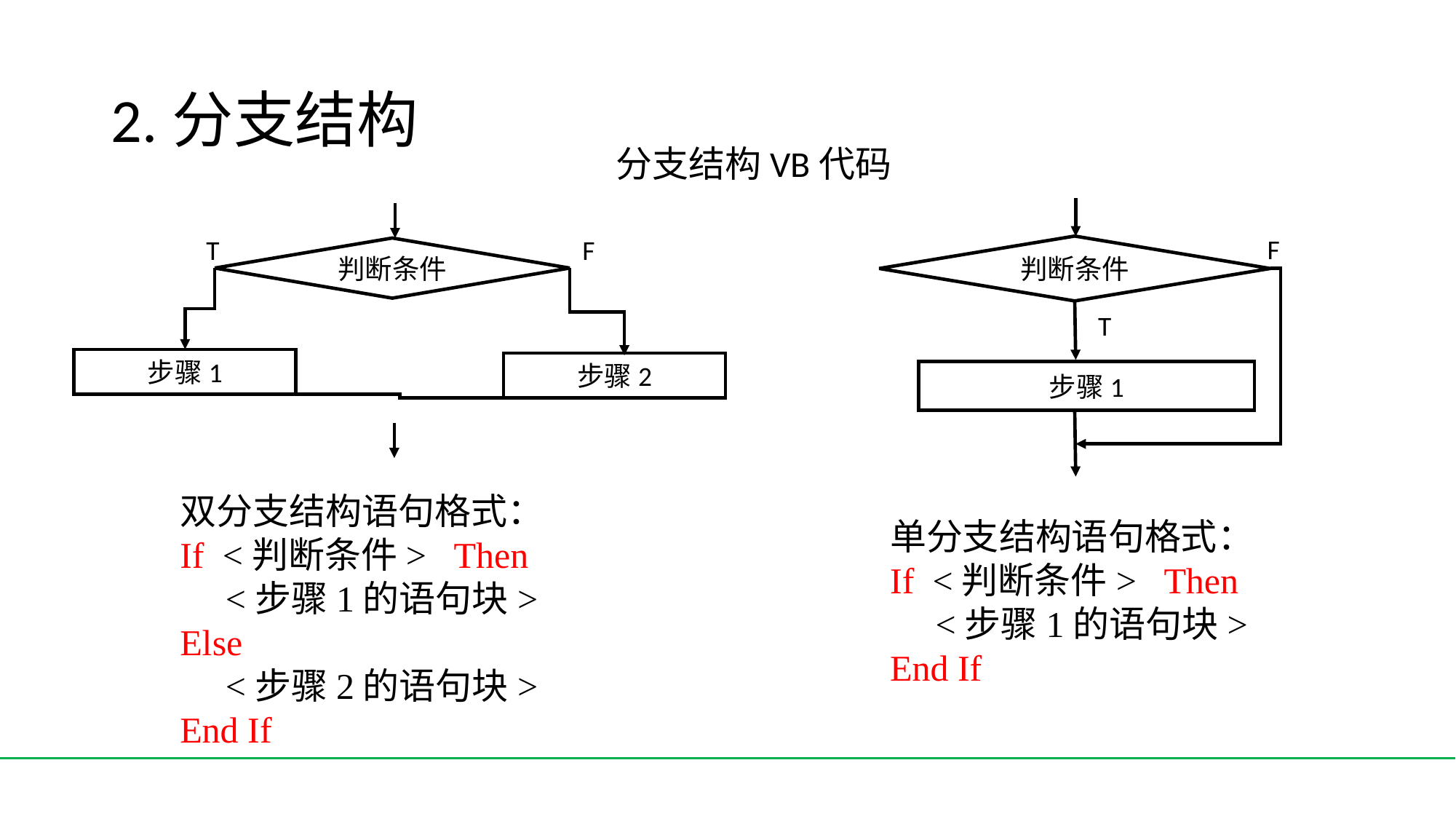

# 2.分支结构
分支结构VB代码
F
判断条件
T
步骤1
T
F
判断条件
步骤2
步骤1
双分支结构语句格式：
If  <判断条件>   Then
     <步骤1的语句块>
Else
     <步骤2的语句块>
End If
单分支结构语句格式：
If  <判断条件>   Then
     <步骤1的语句块>
End If